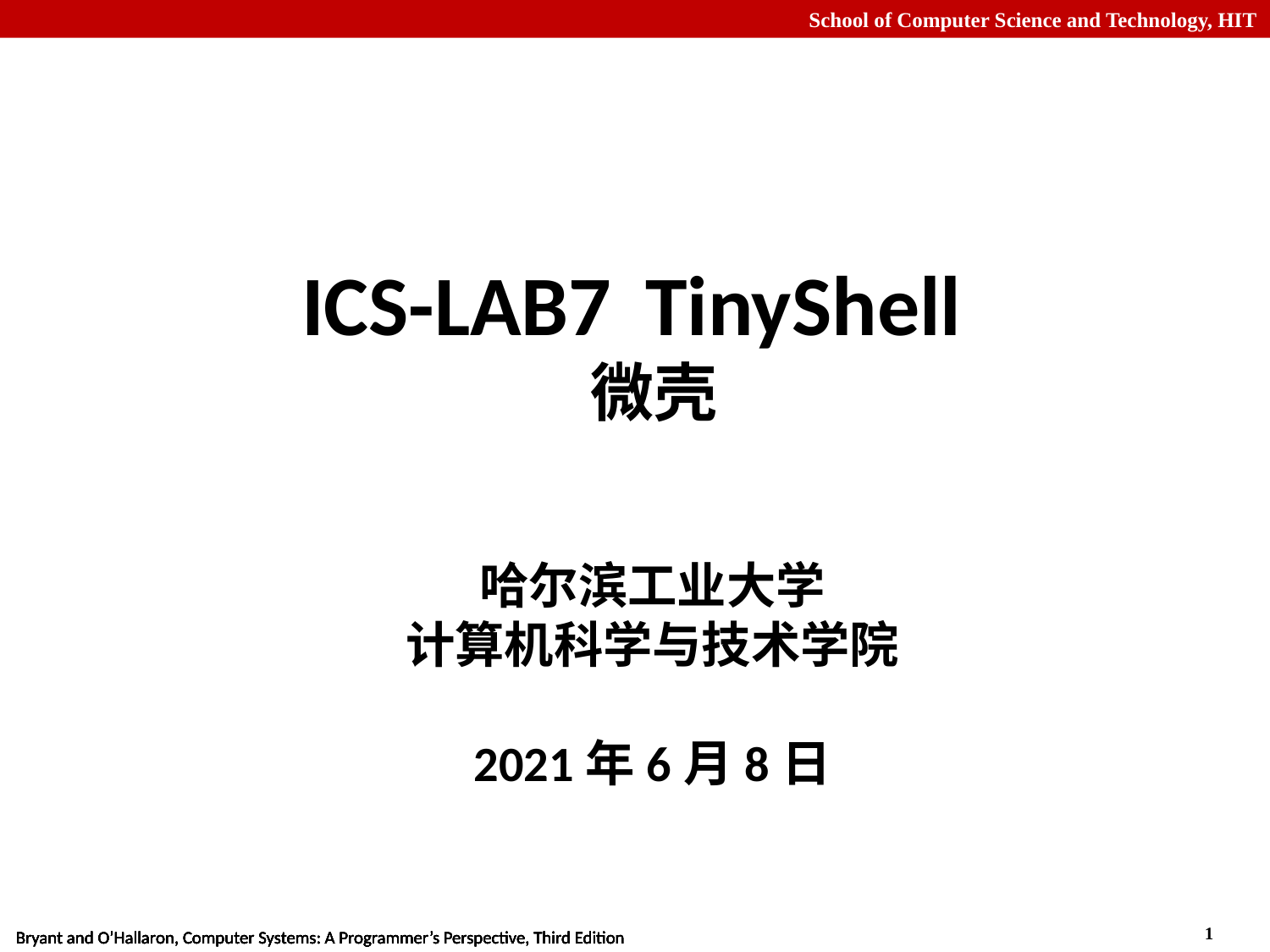

# ICS-LAB7  TinyShell 微壳
哈尔滨工业大学
计算机科学与技术学院

2021年6月8日